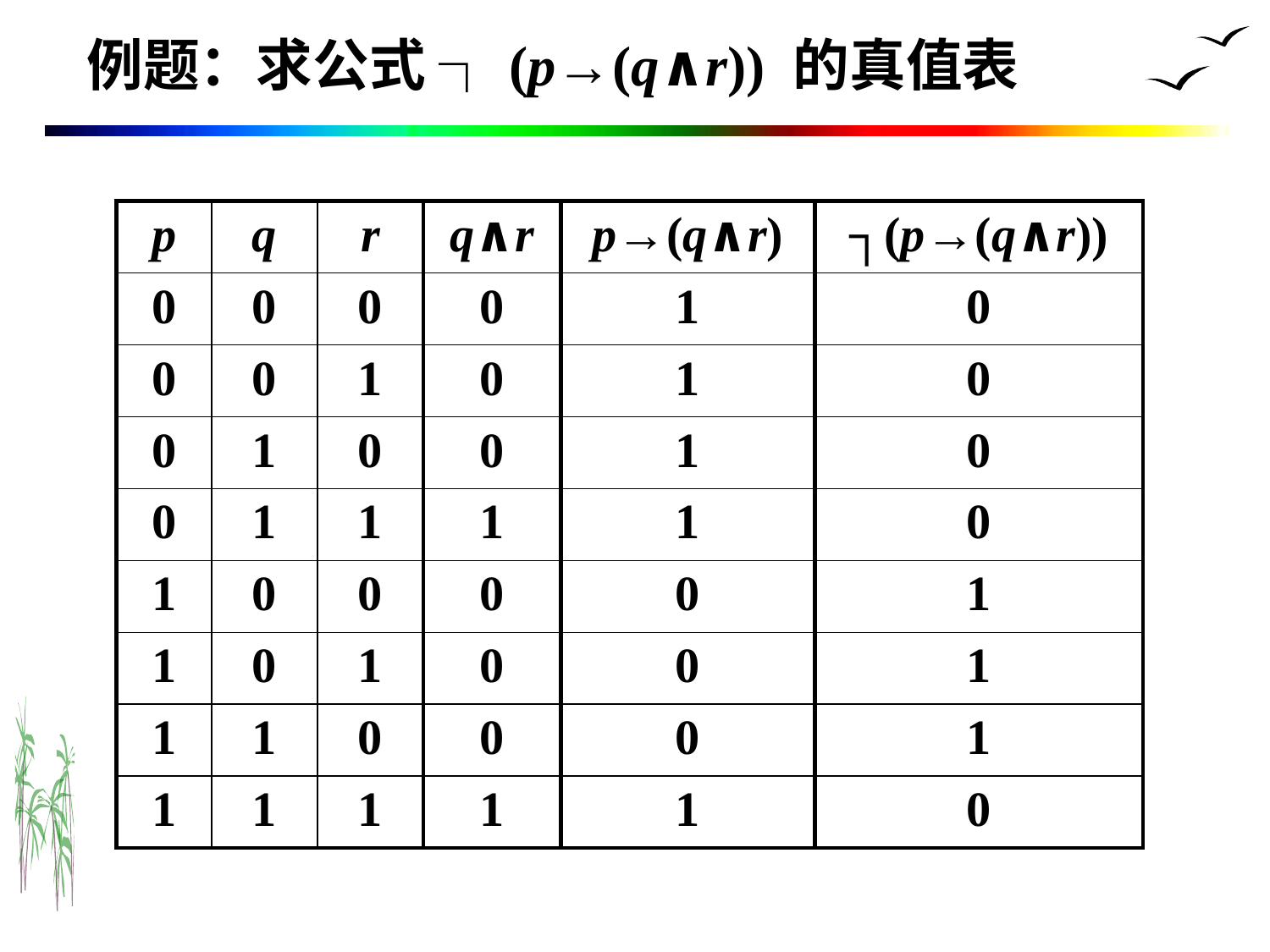

# 例题：求公式 ┐(p→(q∧r)) 的真值表
| p | q | r |
| --- | --- | --- |
| 0 | 0 | 0 |
| 0 | 0 | 1 |
| 0 | 1 | 0 |
| 0 | 1 | 1 |
| 1 | 0 | 0 |
| 1 | 0 | 1 |
| 1 | 1 | 0 |
| 1 | 1 | 1 |
| q∧r |
| --- |
| 0 |
| 0 |
| 0 |
| 1 |
| 0 |
| 0 |
| 0 |
| 1 |
| p→(q∧r) |
| --- |
| 1 |
| 1 |
| 1 |
| 1 |
| 0 |
| 0 |
| 0 |
| 1 |
| ┐(p→(q∧r)) |
| --- |
| 0 |
| 0 |
| 0 |
| 0 |
| 1 |
| 1 |
| 1 |
| 0 |